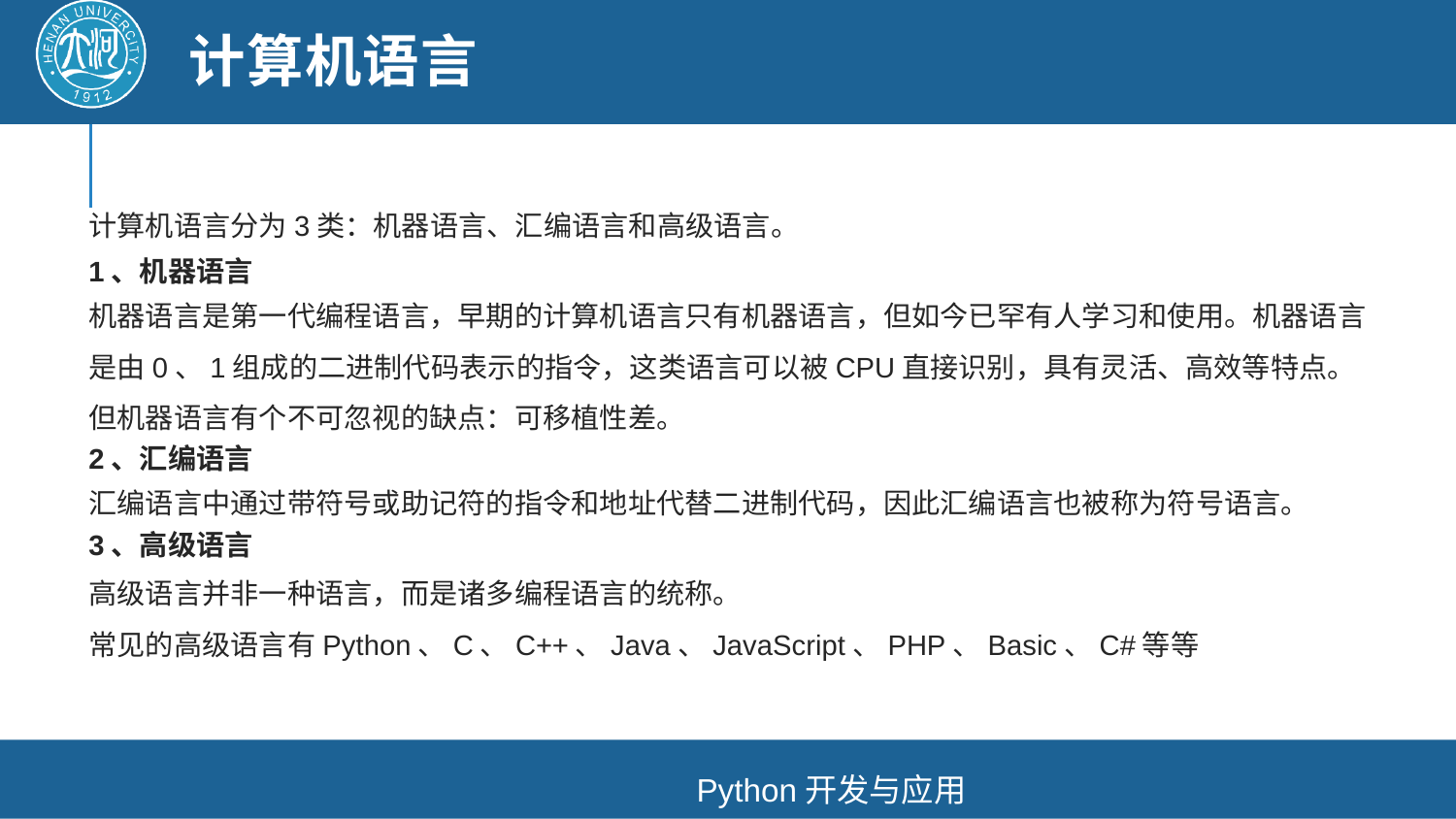

# 计算机语言
计算机语言分为3类：机器语言、汇编语言和高级语言。
1、机器语言
机器语言是第一代编程语言，早期的计算机语言只有机器语言，但如今已罕有人学习和使用。机器语言是由0、1组成的二进制代码表示的指令，这类语言可以被CPU直接识别，具有灵活、高效等特点。但机器语言有个不可忽视的缺点：可移植性差。
2、汇编语言
汇编语言中通过带符号或助记符的指令和地址代替二进制代码，因此汇编语言也被称为符号语言。
3、高级语言
高级语言并非一种语言，而是诸多编程语言的统称。
常见的高级语言有Python、C、C++、Java、JavaScript、PHP、Basic、C#等等

Python开发与应用
13